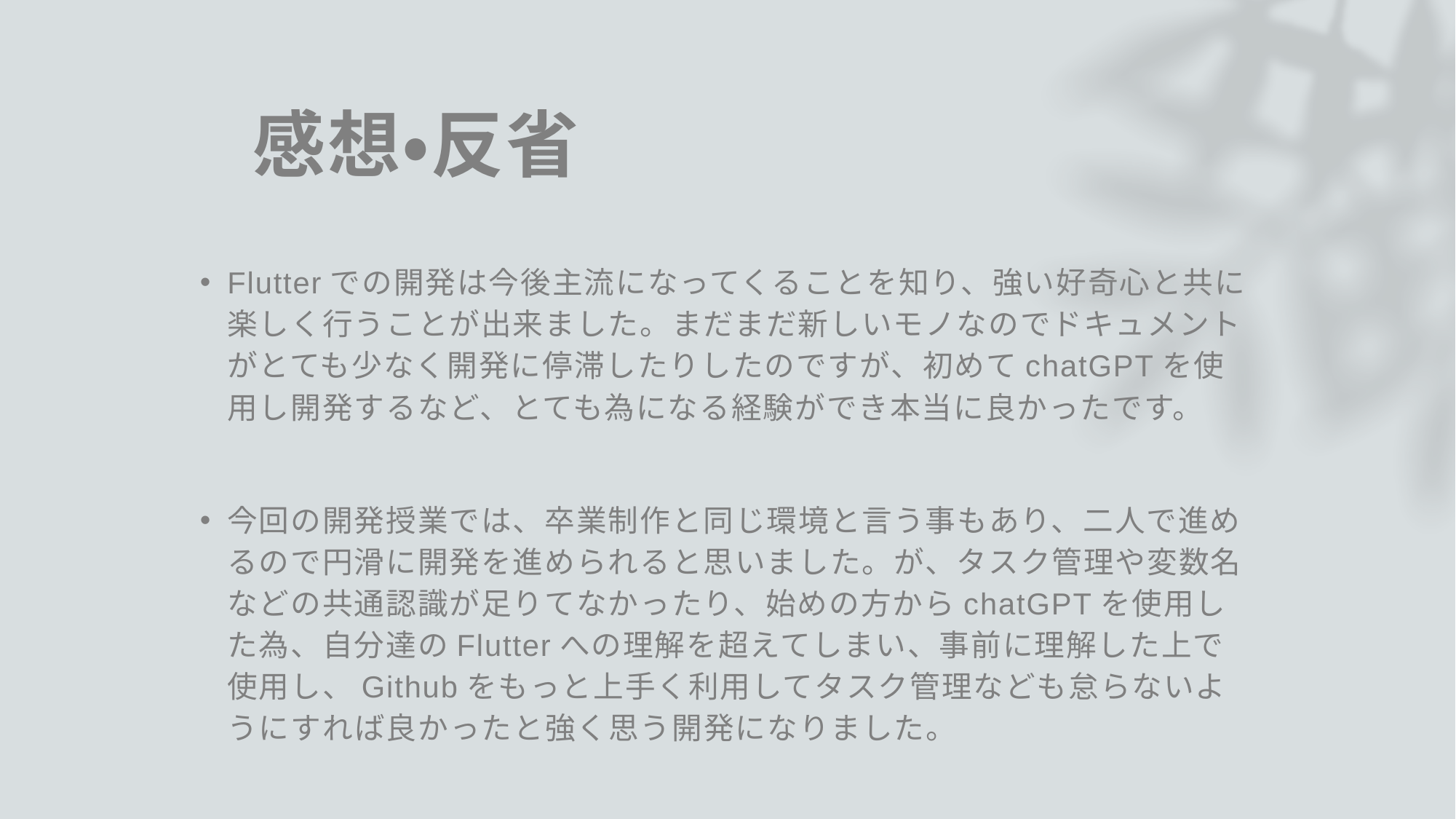

# 感想・反省
Flutterでの開発は今後主流になってくることを知り、強い好奇心と共に楽しく行うことが出来ました。まだまだ新しいモノなのでドキュメントがとても少なく開発に停滞したりしたのですが、初めてchatGPTを使用し開発するなど、とても為になる経験ができ本当に良かったです。

今回の開発授業では、卒業制作と同じ環境と言う事もあり、二人で進めるので円滑に開発を進められると思いました。が、タスク管理や変数名などの共通認識が足りてなかったり、始めの方からchatGPTを使用した為、自分達のFlutterへの理解を超えてしまい、事前に理解した上で使用し、Githubをもっと上手く利用してタスク管理なども怠らないようにすれば良かったと強く思う開発になりました。